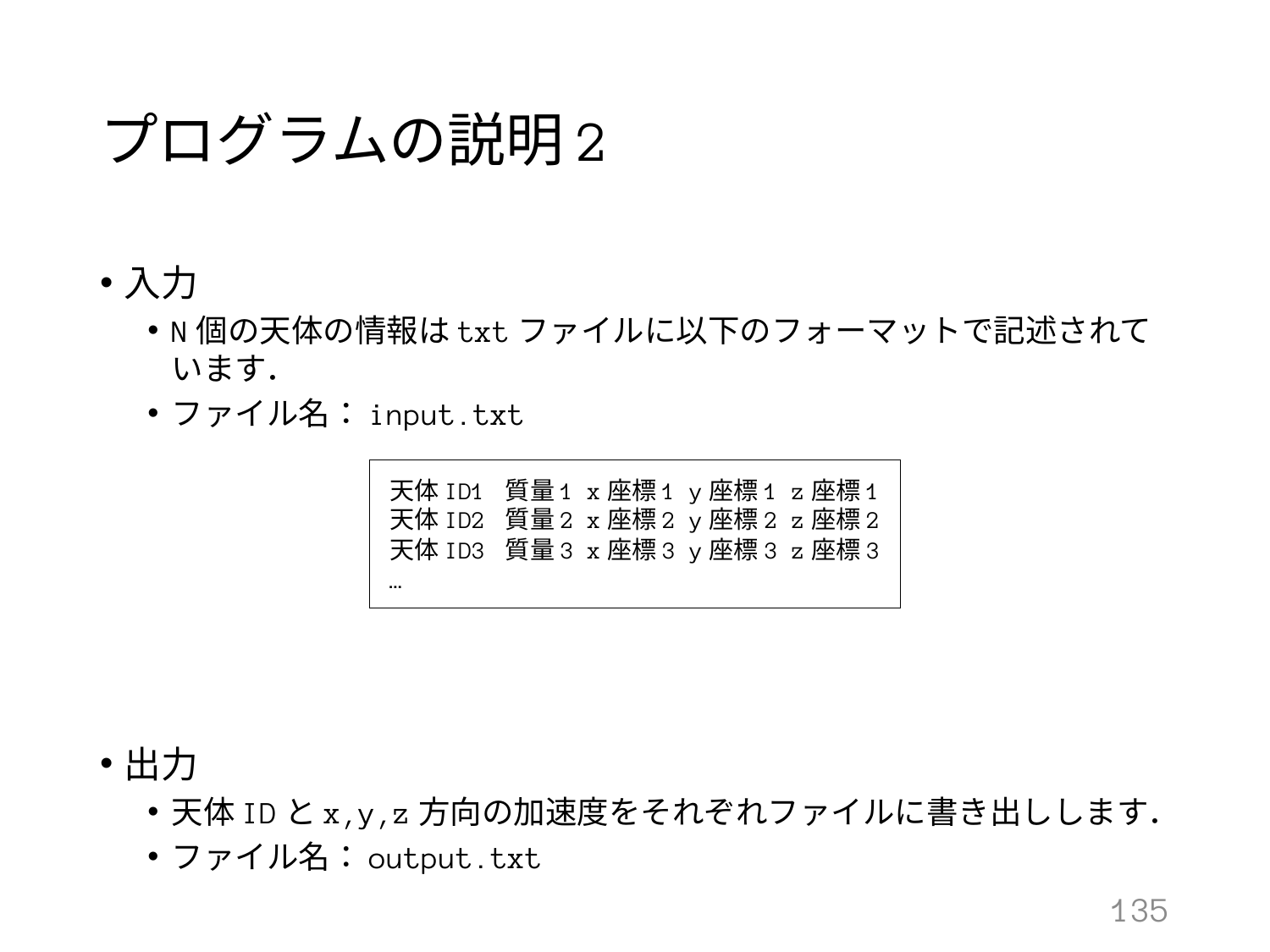

# プログラムの説明2
入力
N個の天体の情報はtxtファイルに以下のフォーマットで記述されて
います．
ファイル名：input.txt

出力
天体IDとx,y,z方向の加速度をそれぞれファイルに書き出しします．
ファイル名：output.txt

天体ID1 質量1 x座標1 y座標1 z座標1
天体ID2 質量2 x座標2 y座標2 z座標2
天体ID3 質量3 x座標3 y座標3 z座標3
…
135